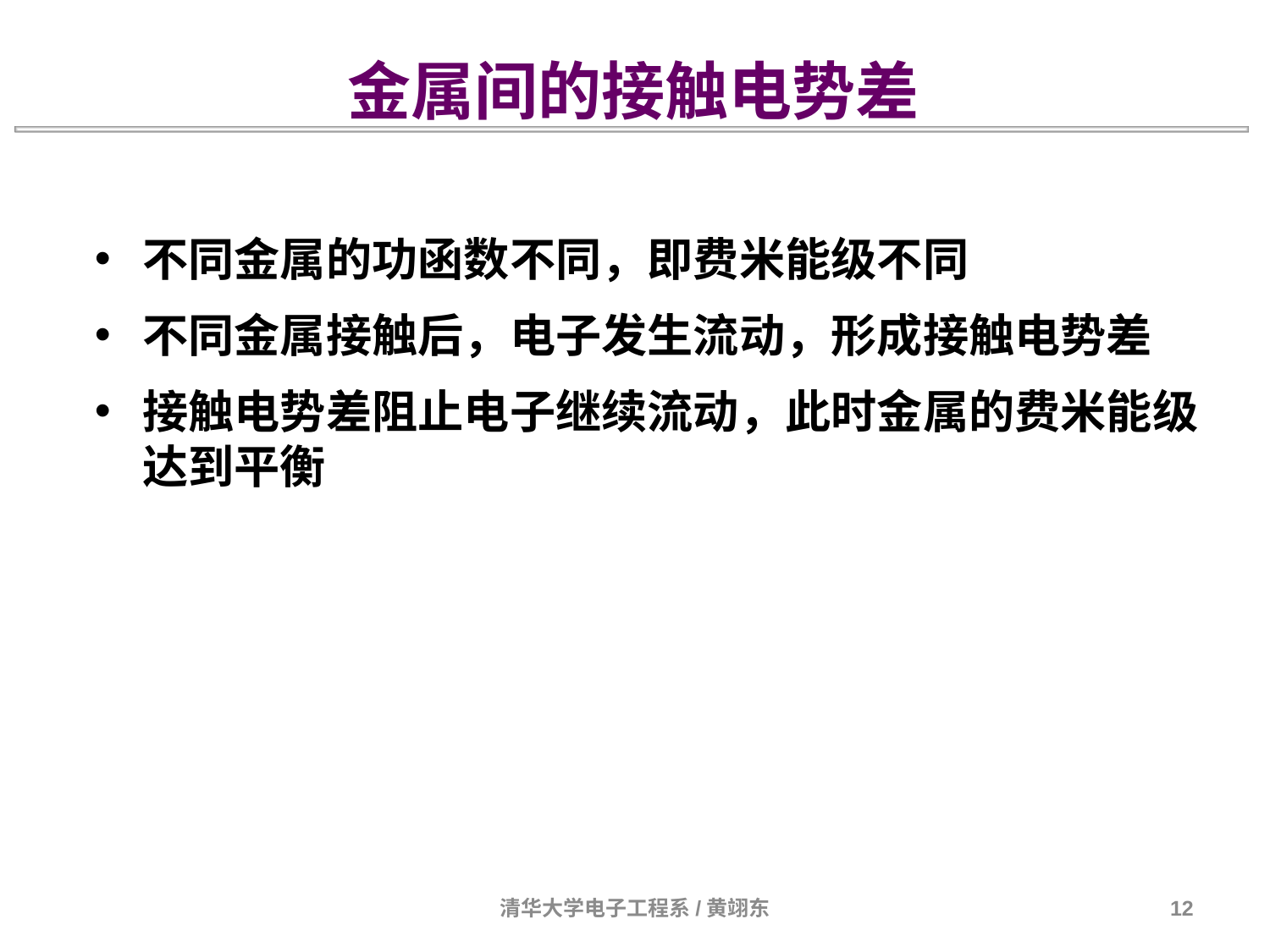

金属间的接触电势差

不同金属的功函数不同，即费米能级不同
不同金属接触后，电子发生流动，形成接触电势差
接触电势差阻止电子继续流动，此时金属的费米能级达到平衡
清华大学电子工程系/黄翊东
12